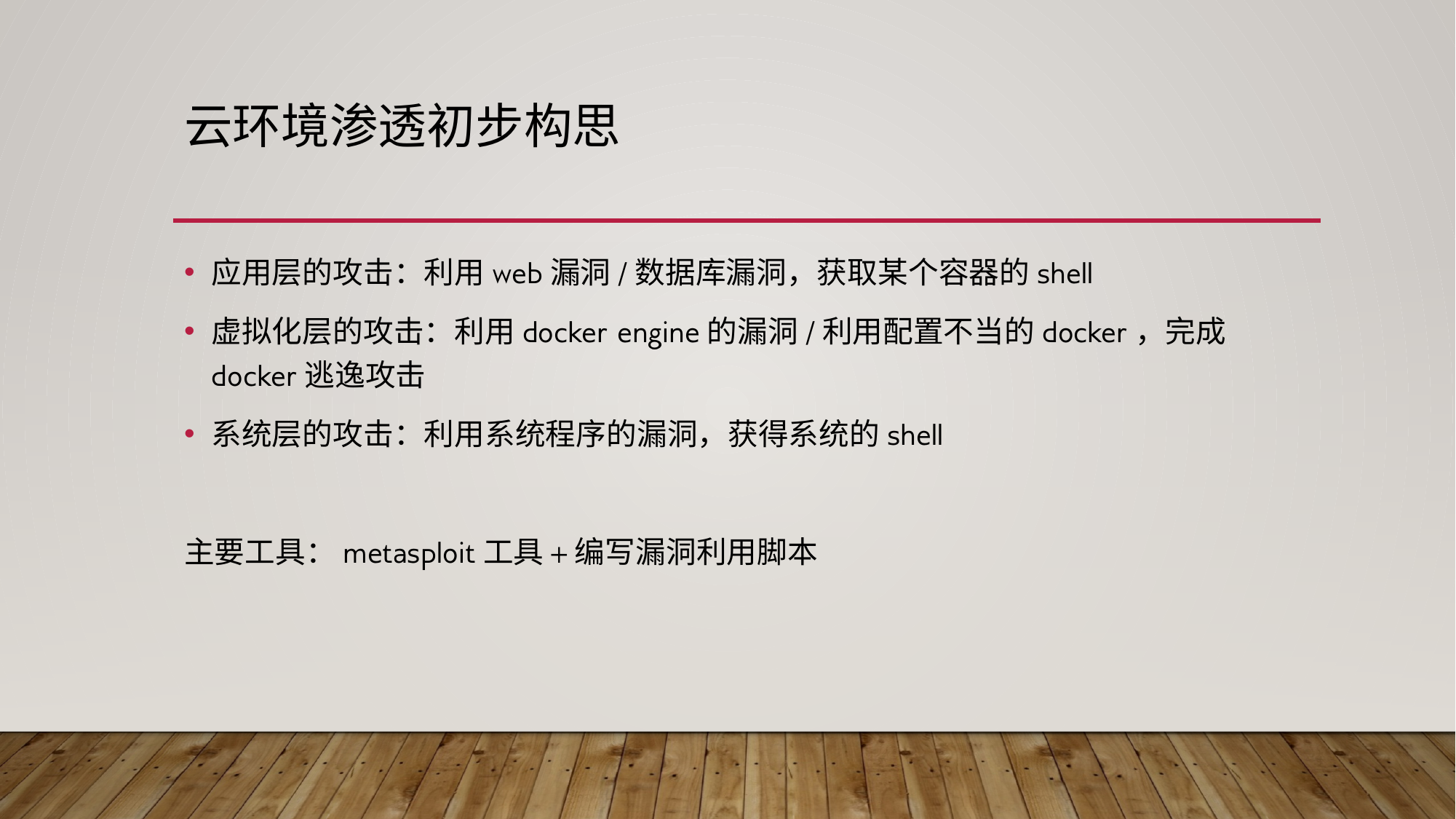

# 云环境渗透初步构思
应用层的攻击：利用web漏洞/数据库漏洞，获取某个容器的shell
虚拟化层的攻击：利用docker engine的漏洞/利用配置不当的docker，完成docker逃逸攻击
系统层的攻击：利用系统程序的漏洞，获得系统的shell

主要工具：metasploit工具+编写漏洞利用脚本